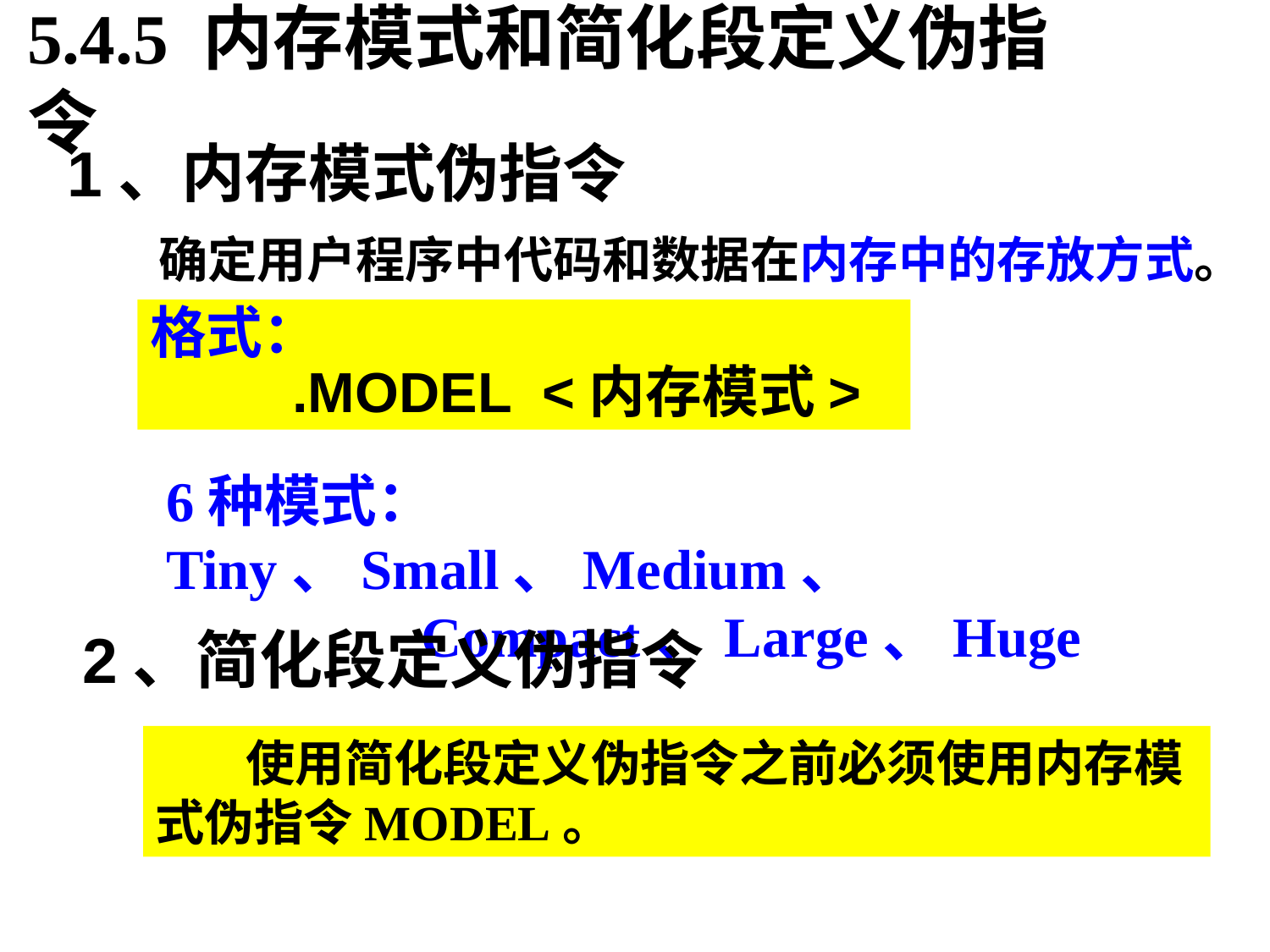

5.4.5 内存模式和简化段定义伪指令
1、内存模式伪指令
确定用户程序中代码和数据在内存中的存放方式。
格式：
	 .MODEL  <内存模式>
6种模式：Tiny、Small、Medium、
                  Compact、Large、Huge
2、简化段定义伪指令
       使用简化段定义伪指令之前必须使用内存模式伪指令MODEL。
45